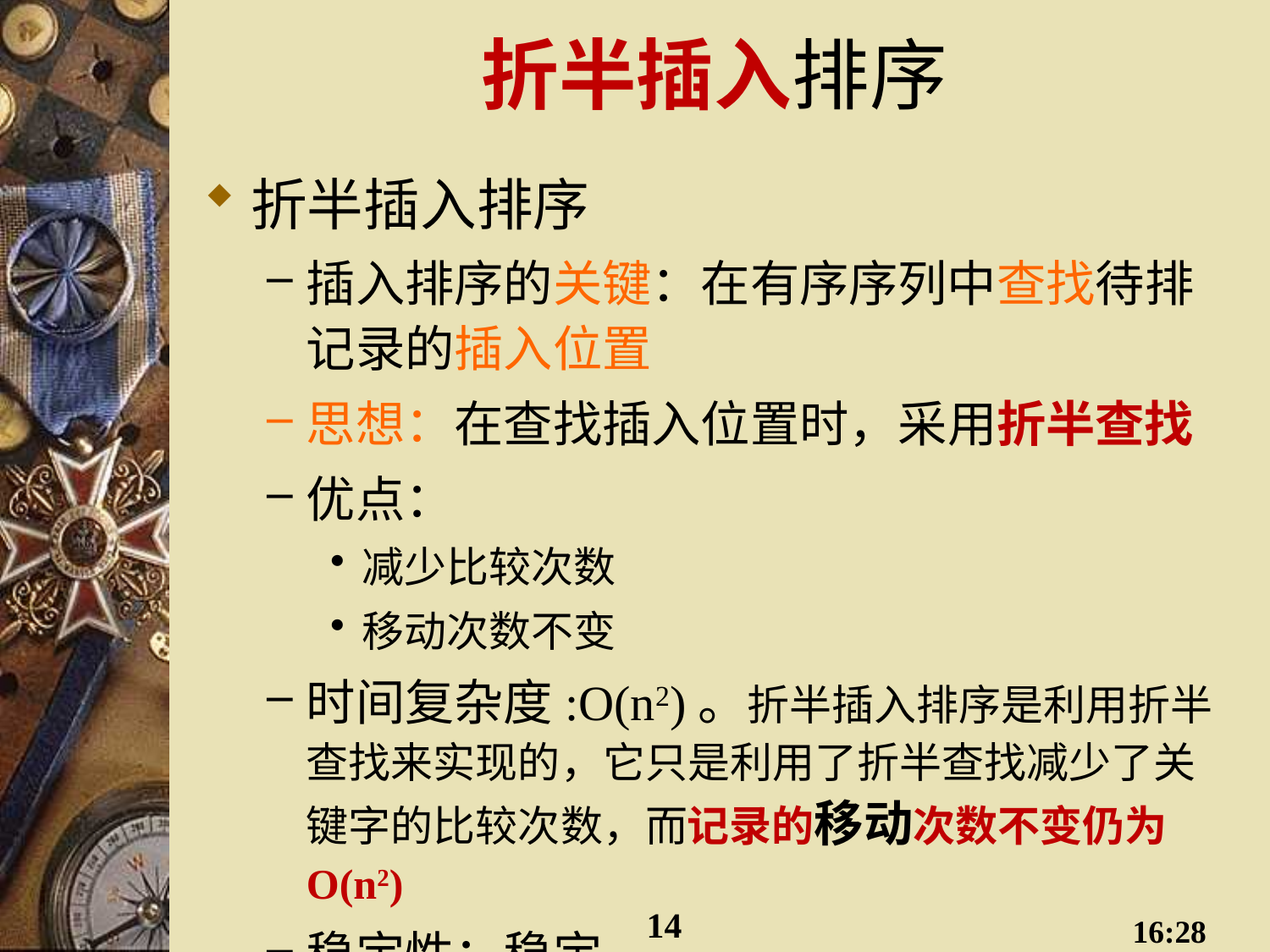

# 折半插入排序
折半插入排序
插入排序的关键：在有序序列中查找待排记录的插入位置
思想：在查找插入位置时，采用折半查找
优点：
减少比较次数
移动次数不变
时间复杂度:O(n2)。折半插入排序是利用折半查找来实现的，它只是利用了折半查找减少了关键字的比较次数，而记录的移动次数不变仍为O(n2)
稳定性：稳定